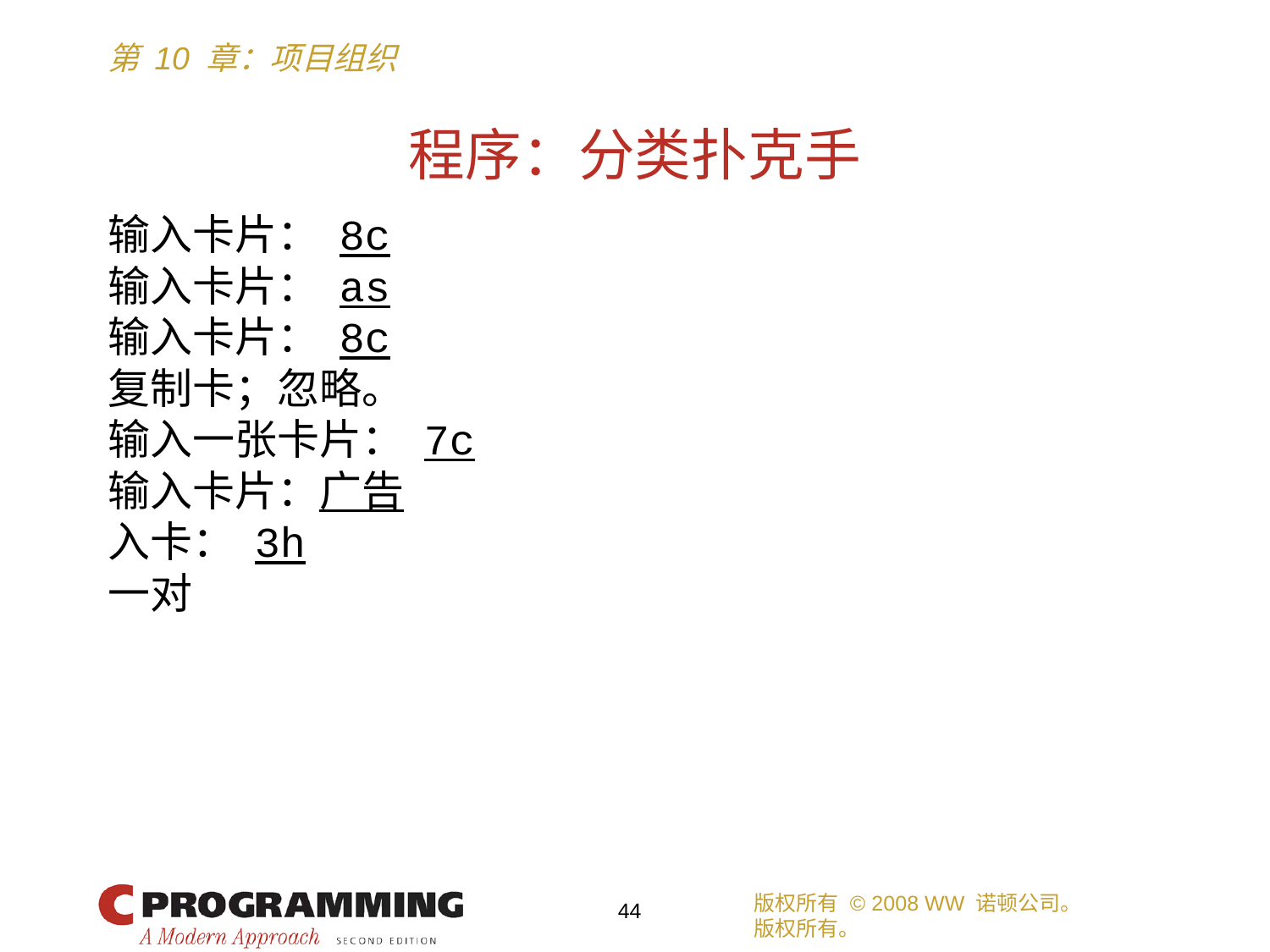

# 程序：分类扑克手
输入卡片： 8c
输入卡片： as
输入卡片： 8c
复制卡；忽略。
输入一张卡片： 7c
输入卡片：广告
入卡： 3h
一对
版权所有 © 2008 WW 诺顿公司。
版权所有。
44